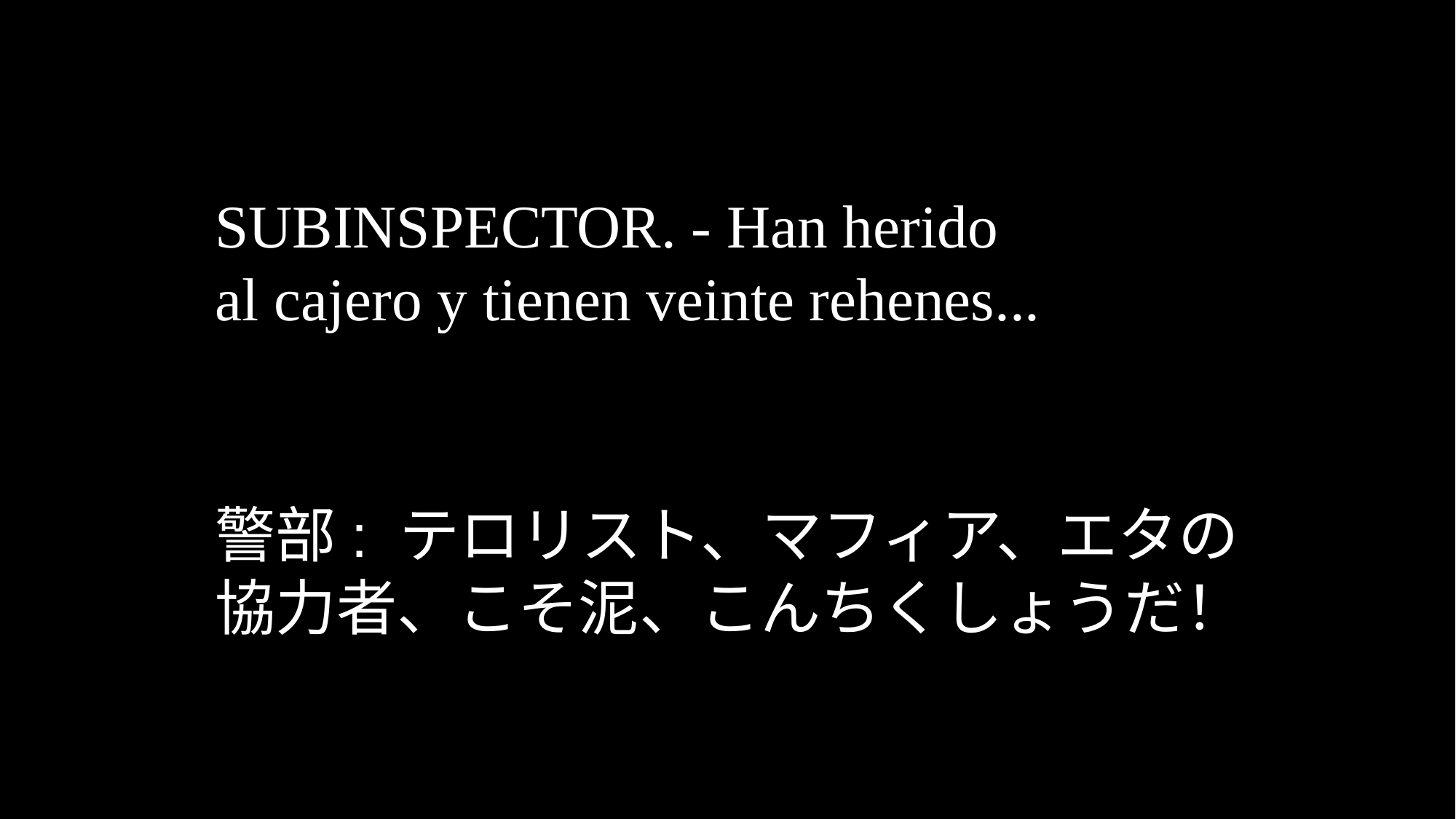

SUBINSPECTOR. - Han herido al cajero y tienen veinte rehenes...

警部: テロリスト、マフィア、エタの協力者、こそ泥、こんちくしょうだ！